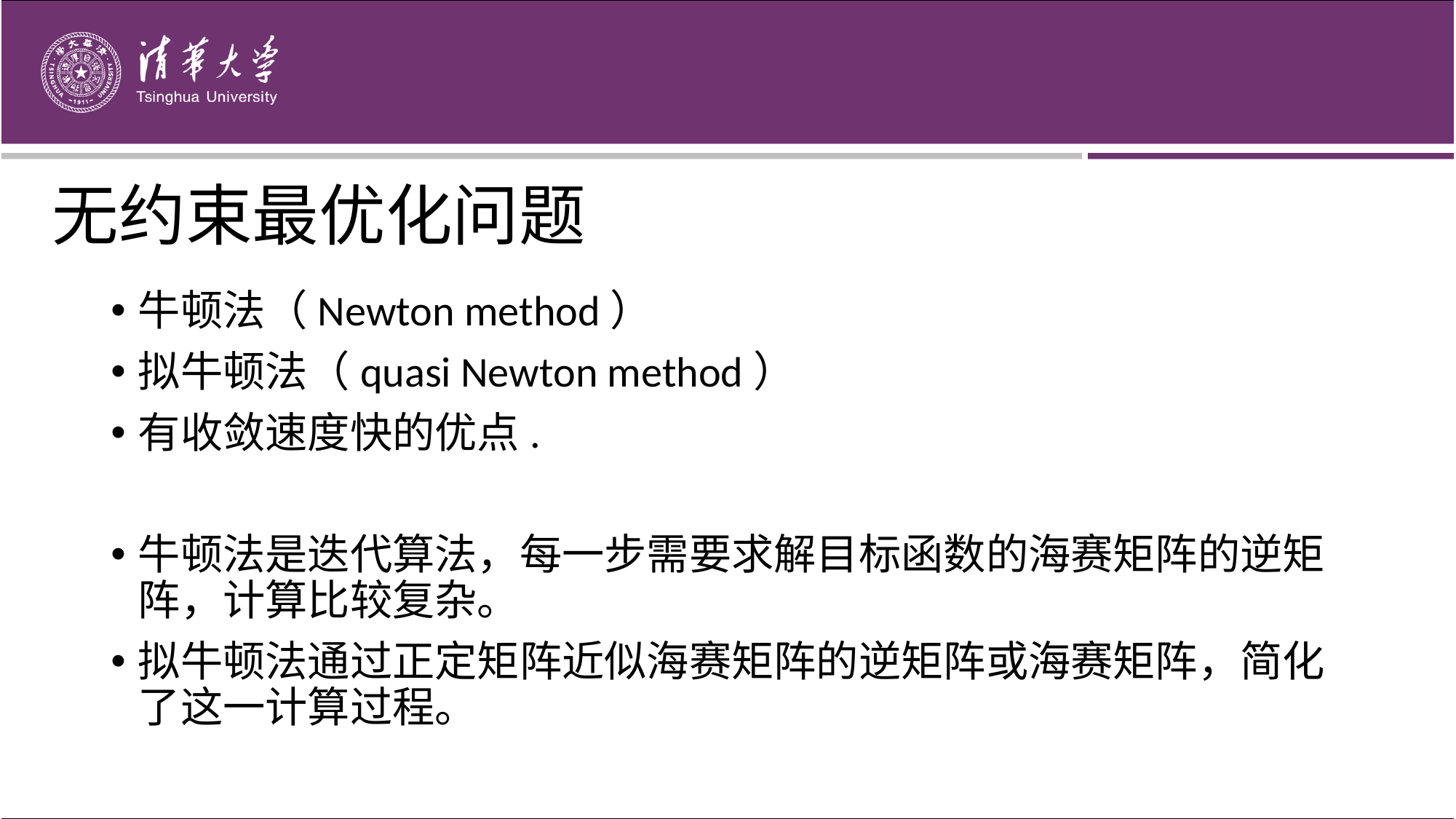

无约束最优化问题
牛顿法（Newton method）
拟牛顿法（quasi Newton method）
有收敛速度快的优点.

牛顿法是迭代算法，每一步需要求解目标函数的海赛矩阵的逆矩阵，计算比较复杂。
拟牛顿法通过正定矩阵近似海赛矩阵的逆矩阵或海赛矩阵，简化了这一计算过程。